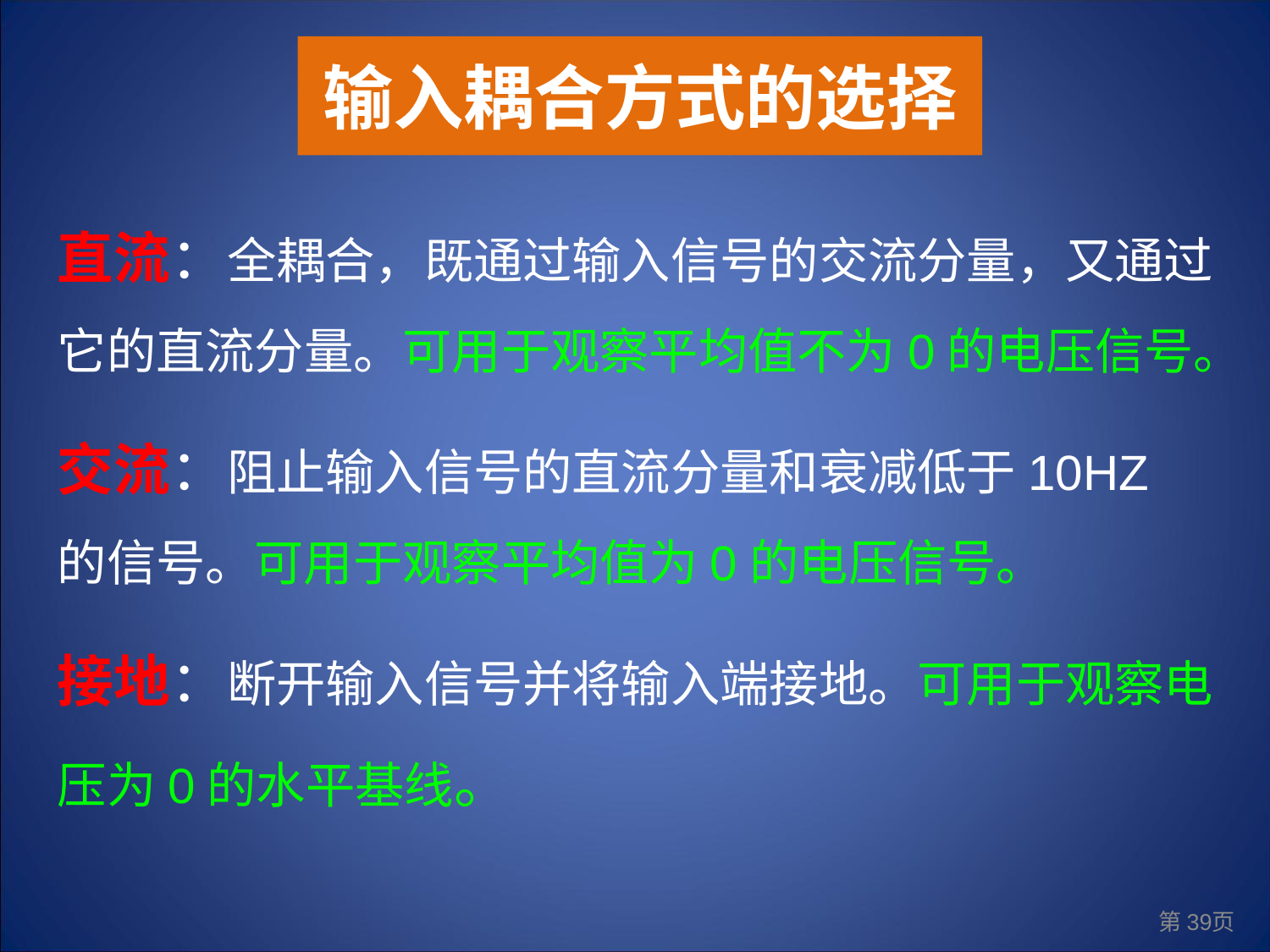

输入耦合方式的选择
直流：全耦合，既通过输入信号的交流分量，又通过它的直流分量。可用于观察平均值不为0的电压信号。
交流：阻止输入信号的直流分量和衰减低于10HZ 的信号。可用于观察平均值为0的电压信号。
接地：断开输入信号并将输入端接地。可用于观察电压为0的水平基线。